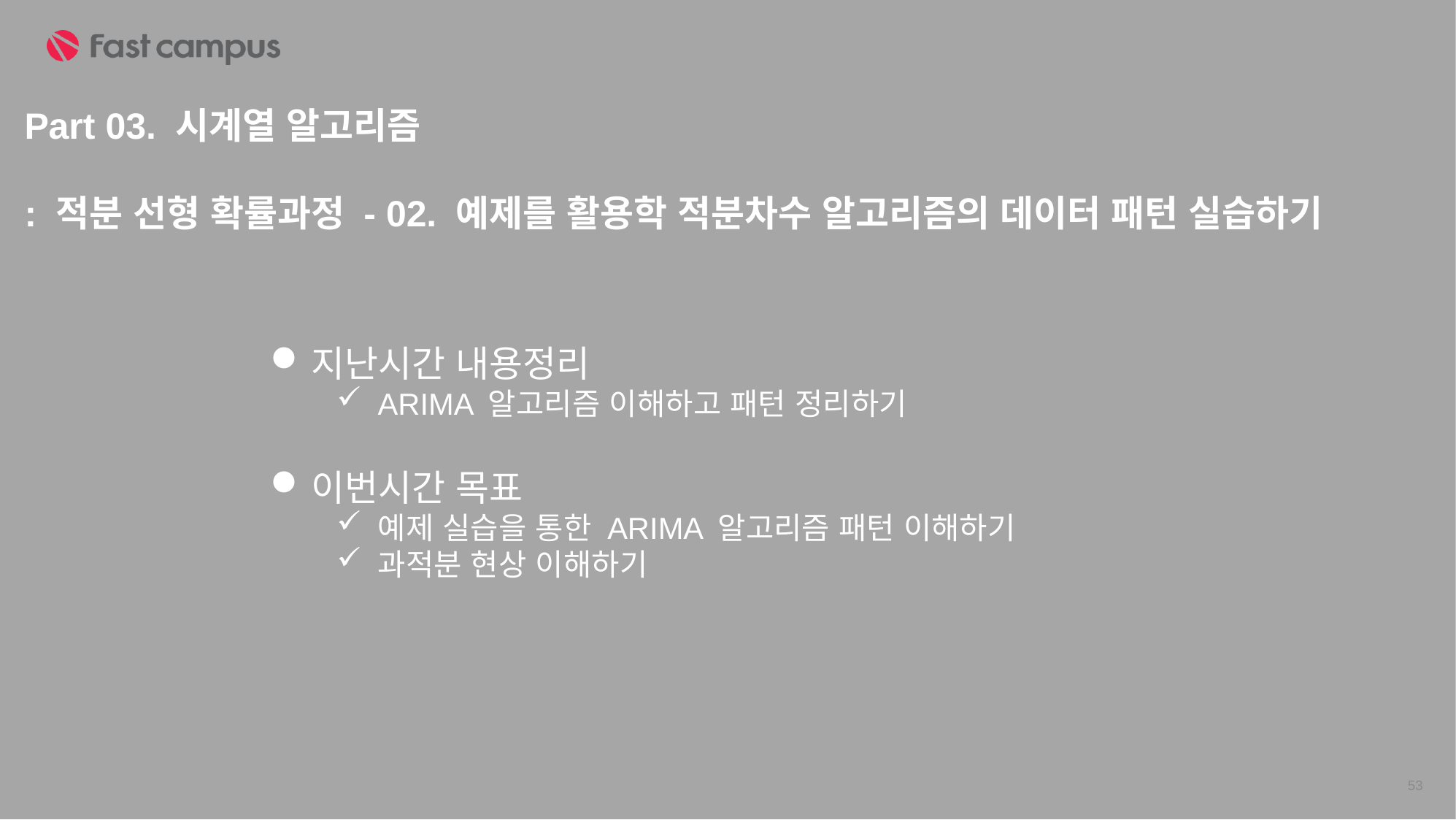

Part 03. 시계열 알고리즘

: 적분 선형 확률과정 - 02. 예제를 활용학 적분차수 알고리즘의 데이터 패턴 실습하기
지난시간 내용정리
ARIMA 알고리즘 이해하고 패턴 정리하기

이번시간 목표
예제 실습을 통한 ARIMA 알고리즘 패턴 이해하기
과적분 현상 이해하기
53